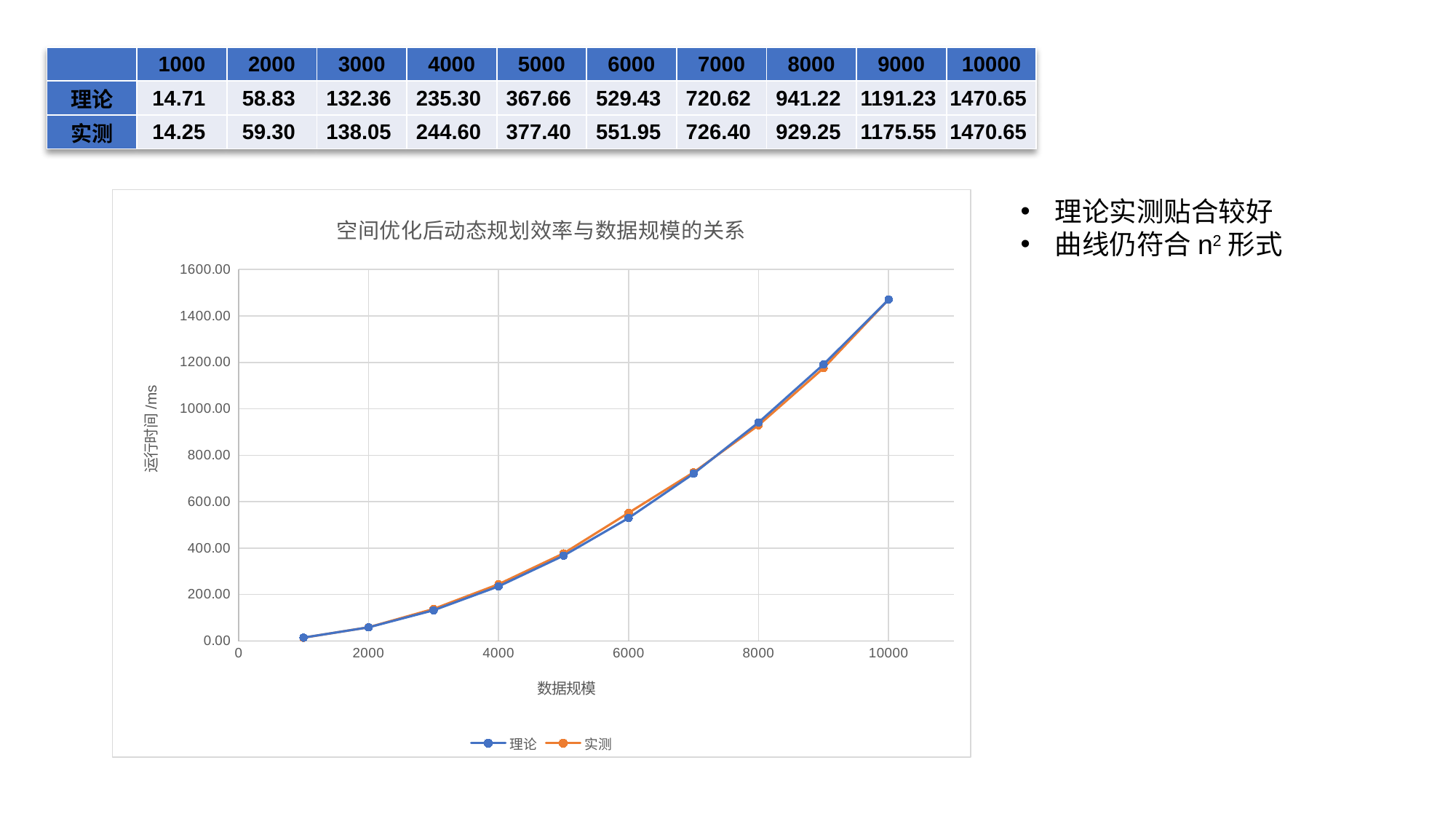

|  | 1000 | 2000 | 3000 | 4000 | 5000 | 6000 | 7000 | 8000 | 9000 | 10000 |
| --- | --- | --- | --- | --- | --- | --- | --- | --- | --- | --- |
| 理论 | 14.71 | 58.83 | 132.36 | 235.30 | 367.66 | 529.43 | 720.62 | 941.22 | 1191.23 | 1470.65 |
| 实测 | 14.25 | 59.30 | 138.05 | 244.60 | 377.40 | 551.95 | 726.40 | 929.25 | 1175.55 | 1470.65 |

### Chart: 空间优化后动态规划效率与数据规模的关系

| Category | 理论 | 实测 |
|---|---|---|
理论实测贴合较好
曲线仍符合n2形式